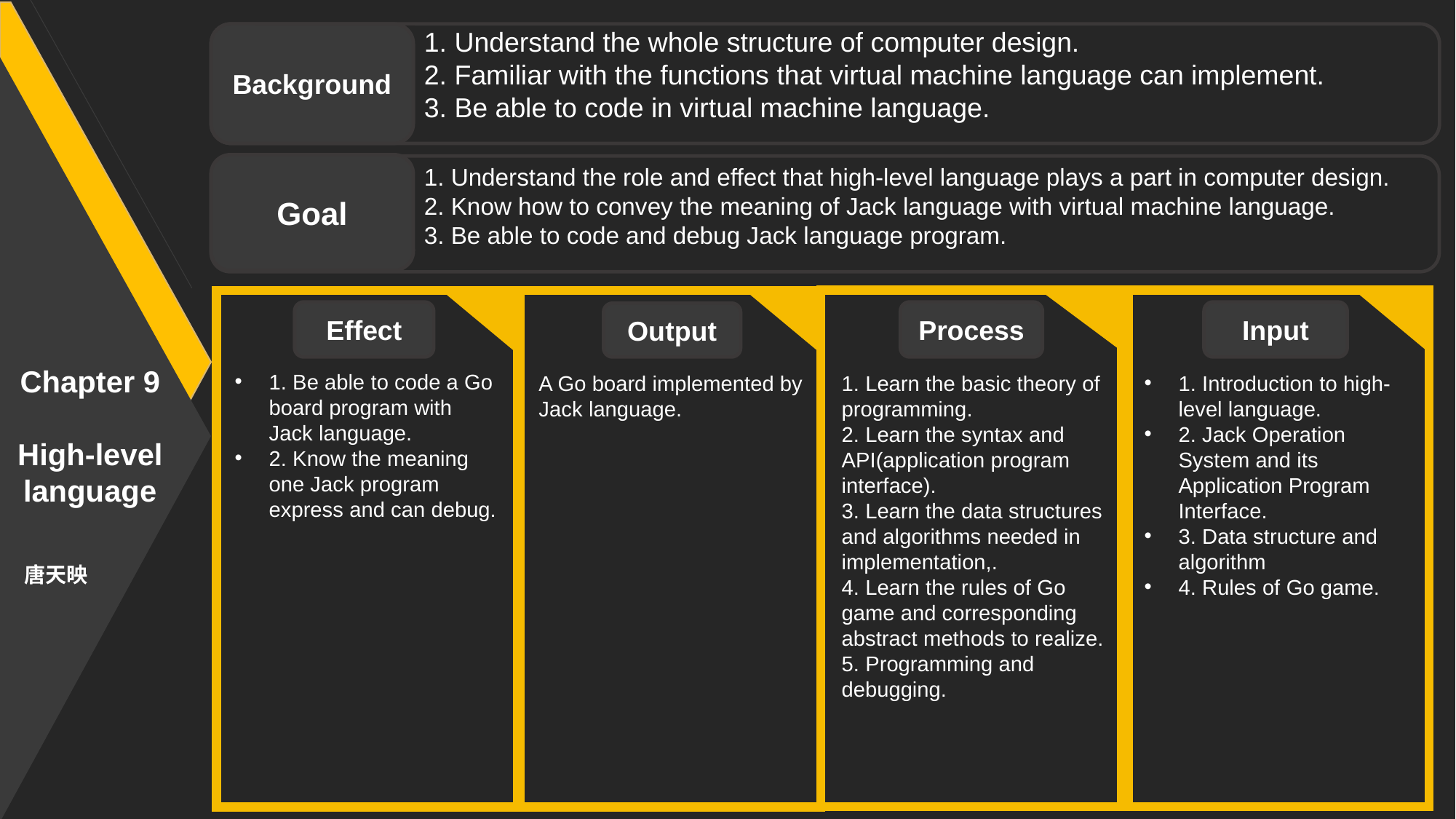

1. Understand the whole structure of computer design.
2. Familiar with the functions that virtual machine language can implement.
3. Be able to code in virtual machine language.

Background
Goal

1. Understand the role and effect that high-level language plays a part in computer design.
2. Know how to convey the meaning of Jack language with virtual machine language.
3. Be able to code and debug Jack language program.

Effect
Process
Input
Output
1. Be able to code a Go board program with Jack language.
2. Know the meaning one Jack program express and can debug.
1. Introduction to high-level language.
2. Jack Operation System and its Application Program Interface.
3. Data structure and algorithm
4. Rules of Go game.
A Go board implemented by Jack language.
1. Learn the basic theory of programming.
2. Learn the syntax and API(application program interface).
3. Learn the data structures and algorithms needed in implementation,.
4. Learn the rules of Go game and corresponding abstract methods to realize.
5. Programming and debugging.
Chapter 9

High-level language
唐天映